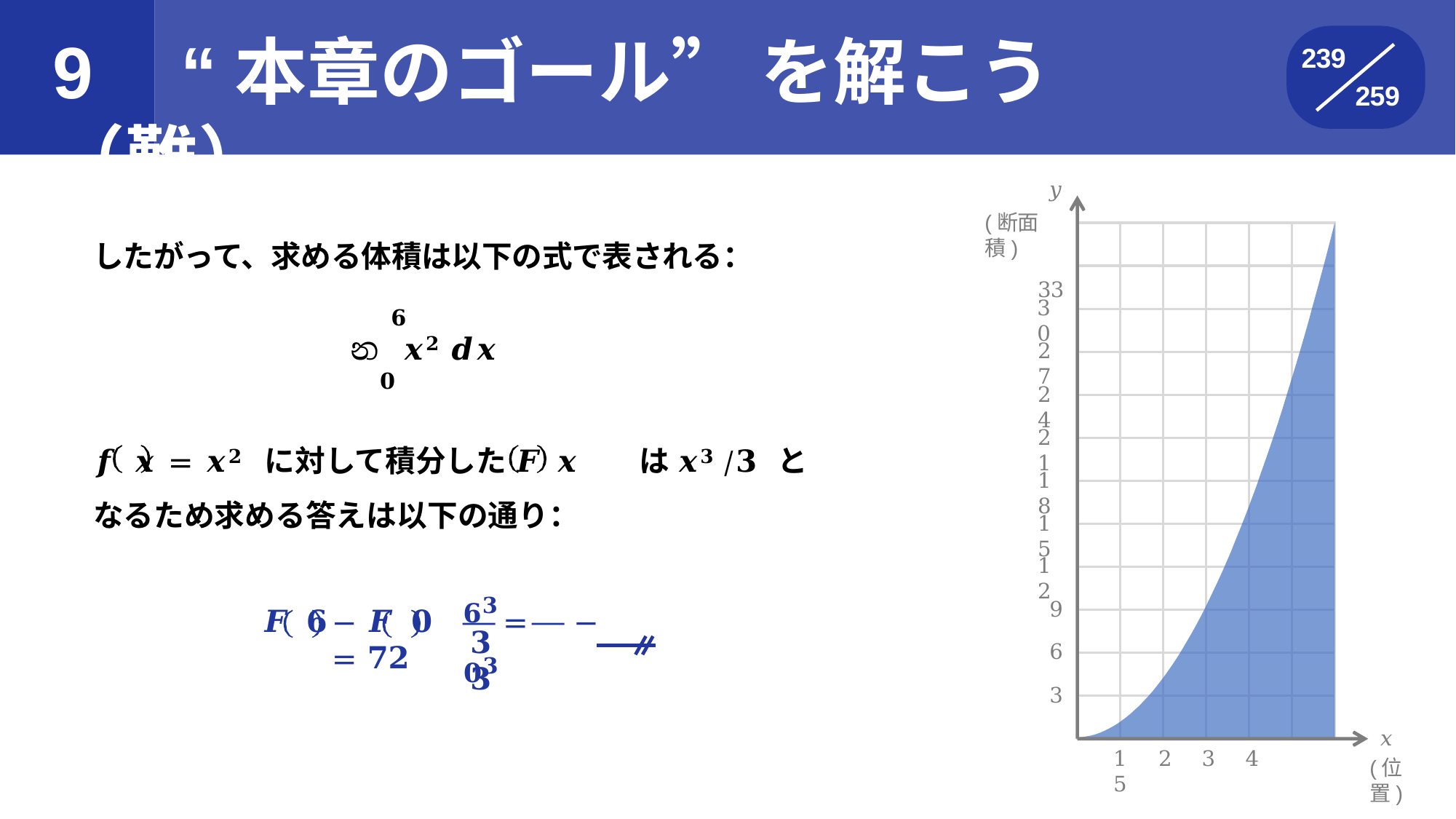

# 9	“本章のゴール” を解こう（難）
239
259
𝑦
(断面積)
33

したがって、求める体積は以下の式で表される：
𝟔
න 𝒙𝟐 𝒅𝒙
𝟎

𝒇 𝒙	= 𝒙𝟐 に対して積分した 𝑭 𝒙	は 𝒙𝟑/𝟑 となるため求める答えは以下の通り：
30
27
24
21

18
15
12
𝟔𝟑	𝟎𝟑
9
𝑭 𝟔	− 𝑭 𝟎	=	−	= 𝟕𝟐

𝟑	𝟑

6
3
𝑥
(位置)
1	2	3	4	5